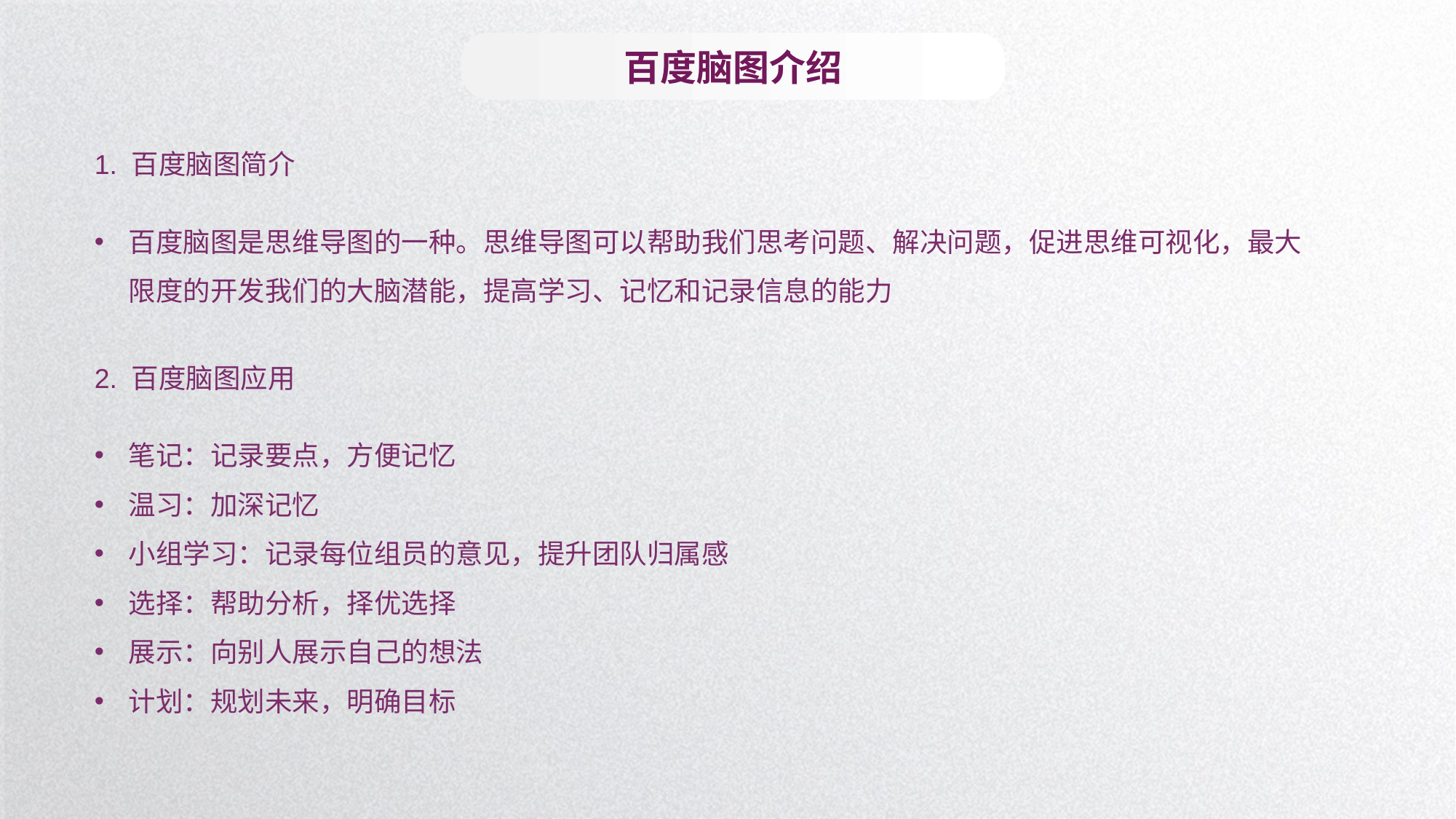

百度脑图介绍
1. 百度脑图简介
百度脑图是思维导图的一种。思维导图可以帮助我们思考问题、解决问题，促进思维可视化，最大限度的开发我们的大脑潜能，提高学习、记忆和记录信息的能力
2. 百度脑图应用
笔记：记录要点，方便记忆
温习：加深记忆
小组学习：记录每位组员的意见，提升团队归属感
选择：帮助分析，择优选择
展示：向别人展示自己的想法
计划：规划未来，明确目标